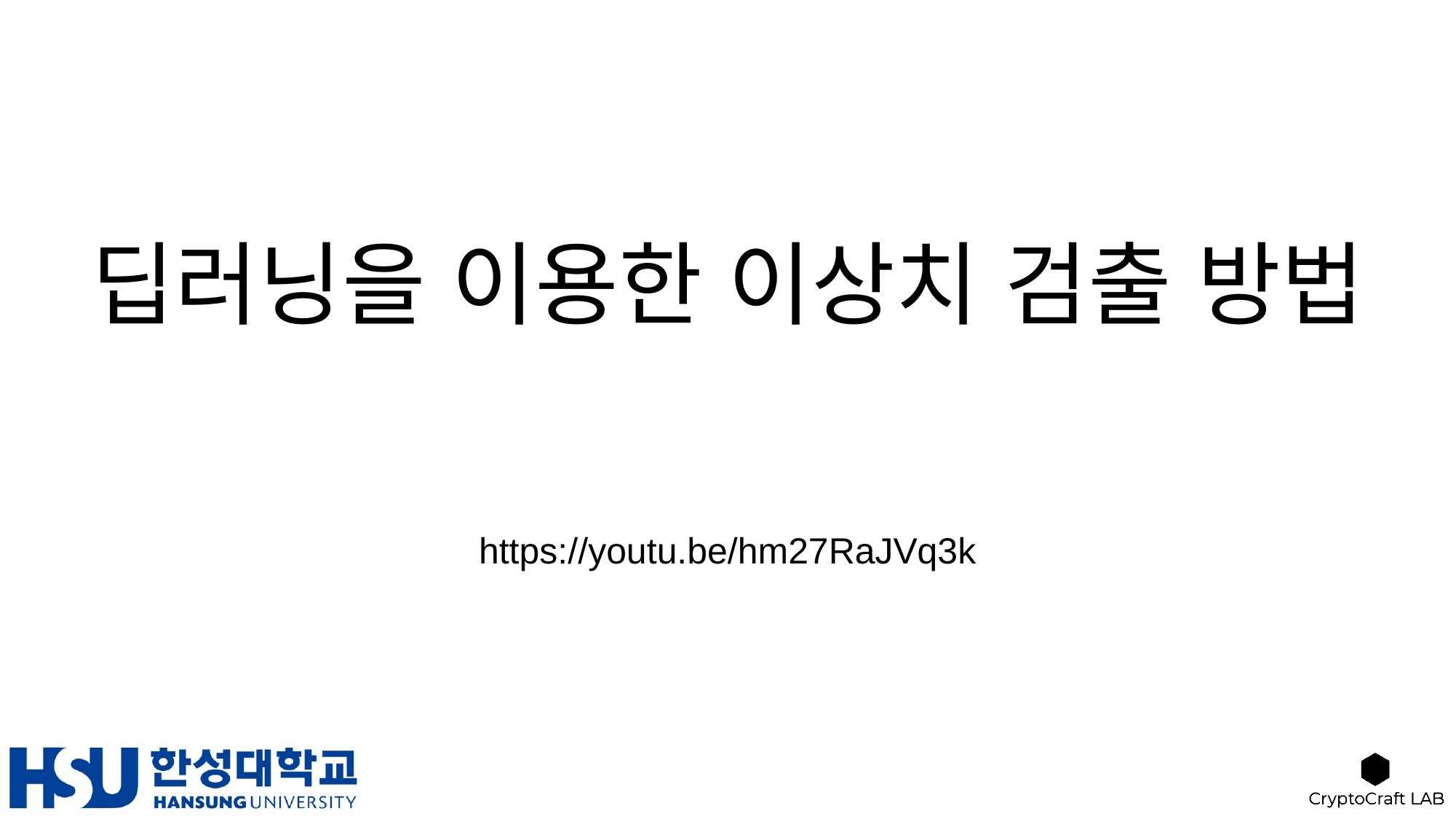

# 딥러닝을 이용한 이상치 검출 방법
https://youtu.be/hm27RaJVq3k